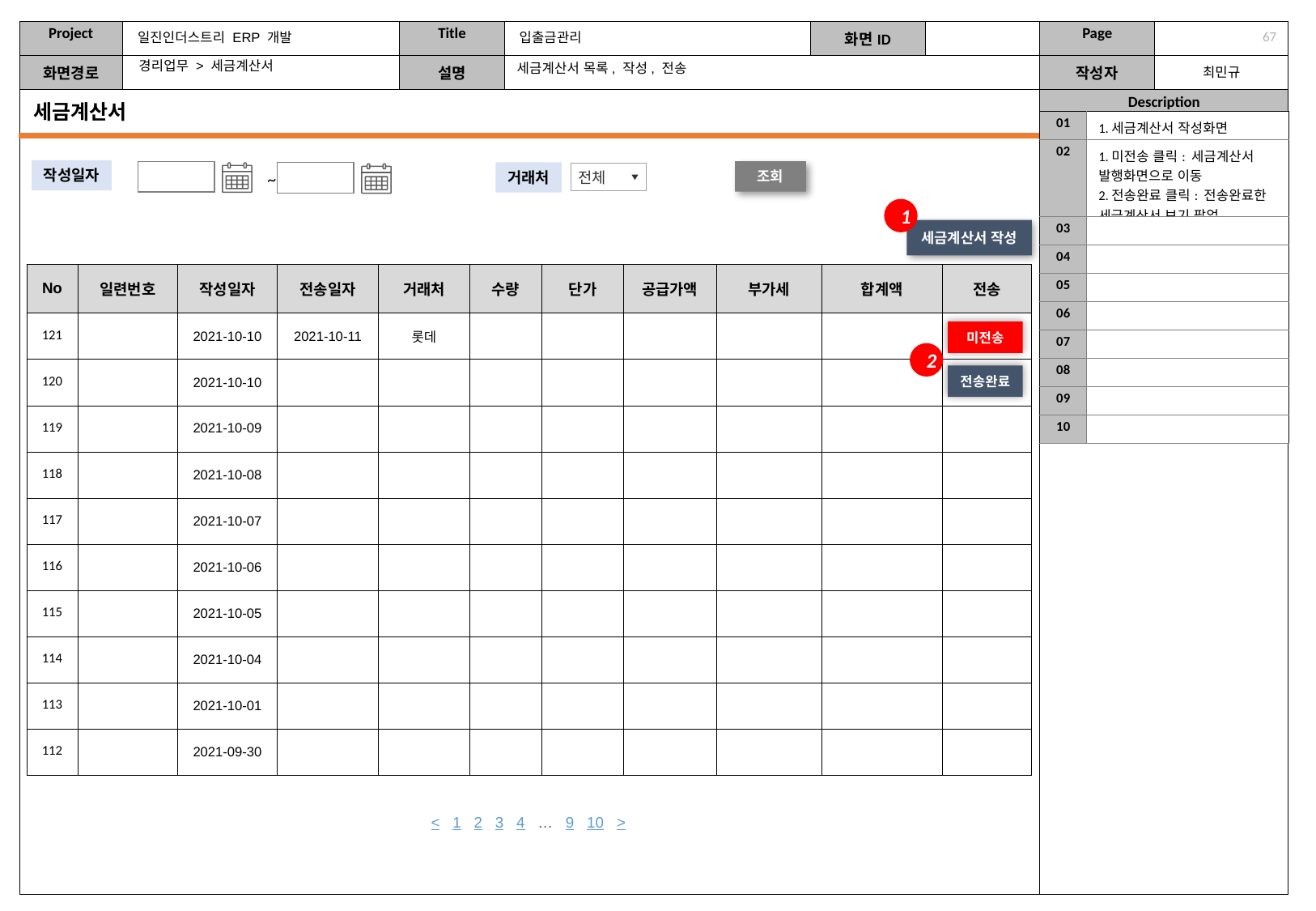

일진인더스트리 ERP 개발
입출금관리
67
경리업무 > 세금계산서
세금계산서 목록, 작성, 전송
세금계산서
| 01 | 1.세금계산서 작성화면 |
| --- | --- |
| 02 | 1.미전송 클릭: 세금계산서 발행화면으로 이동 2.전송완료 클릭: 전송완료한 세금계산서 보기 팝업 |
| 03 |  |
| 04 |  |
| 05 |  |
| 06 |  |
| 07 |  |
| 08 |  |
| 09 |  |
| 10 |  |
작성일자
조회

~

거래처

전체

1
세금계산서 작성
| No | 일련번호 | 작성일자 | 전송일자 | 거래처 | 수량 | 단가 | 공급가액 | 부가세 | 합계액 | 전송 |
| --- | --- | --- | --- | --- | --- | --- | --- | --- | --- | --- |
| 121 |  | 2021-10-10 | 2021-10-11 | 롯데 |  |  |  |  |  |  |
| 120 |  | 2021-10-10 |  |  |  |  |  |  |  |  |
| 119 |  | 2021-10-09 |  |  |  |  |  |  |  |  |
| 118 |  | 2021-10-08 |  |  |  |  |  |  |  |  |
| 117 |  | 2021-10-07 |  |  |  |  |  |  |  |  |
| 116 |  | 2021-10-06 |  |  |  |  |  |  |  |  |
| 115 |  | 2021-10-05 |  |  |  |  |  |  |  |  |
| 114 |  | 2021-10-04 |  |  |  |  |  |  |  |  |
| 113 |  | 2021-10-01 |  |  |  |  |  |  |  |  |
| 112 |  | 2021-09-30 |  |  |  |  |  |  |  |  |
미전송
2
전송완료
<   1   2   3   4   …   9   10   >